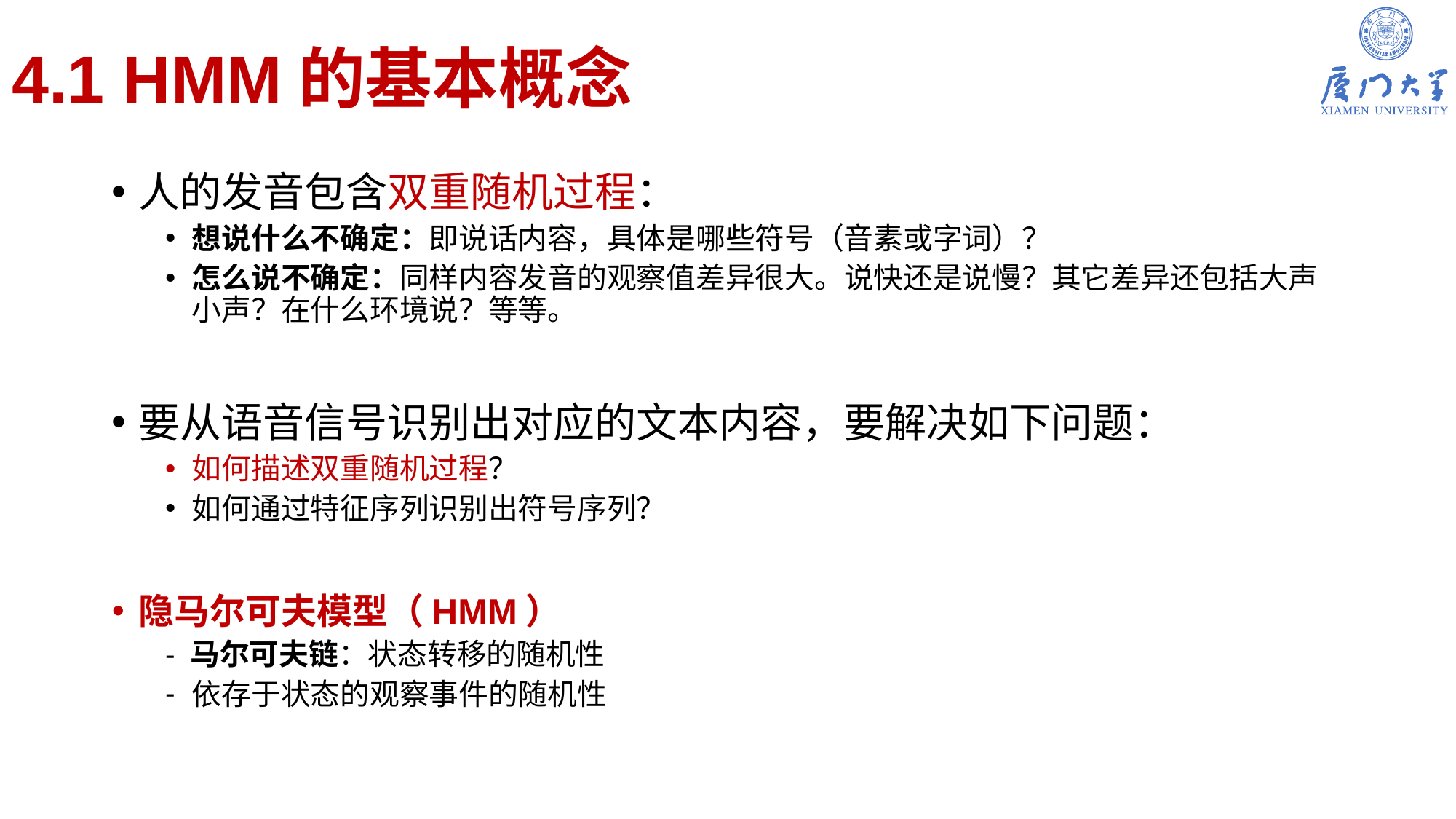

# 4.1 HMM的基本概念
人的发音包含双重随机过程：
想说什么不确定：即说话内容，具体是哪些符号（音素或字词）？
怎么说不确定：同样内容发音的观察值差异很大。说快还是说慢？其它差异还包括大声小声？在什么环境说？等等。

要从语音信号识别出对应的文本内容，要解决如下问题：
如何描述双重随机过程？
如何通过特征序列识别出符号序列？

隐马尔可夫模型（HMM）
- 马尔可夫链：状态转移的随机性
依存于状态的观察事件的随机性